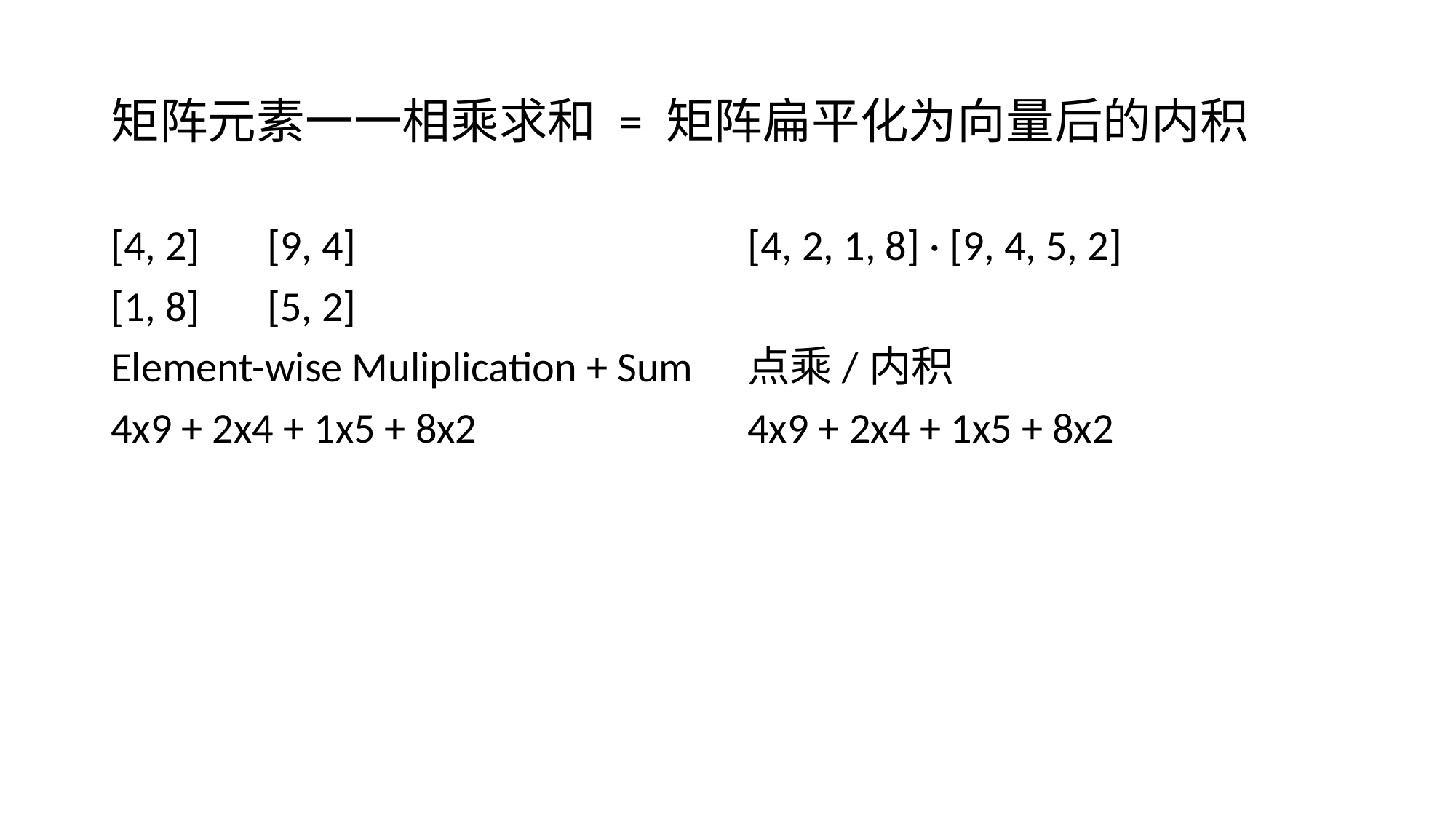

# 矩阵元素一一相乘求和 = 矩阵扁平化为向量后的内积
[4, 2]       [9, 4]
[1, 8]       [5, 2]
Element-wise Muliplication + Sum
4x9 + 2x4 + 1x5 + 8x2
[4, 2, 1, 8] · [9, 4, 5, 2]

点乘/内积
4x9 + 2x4 + 1x5 + 8x2